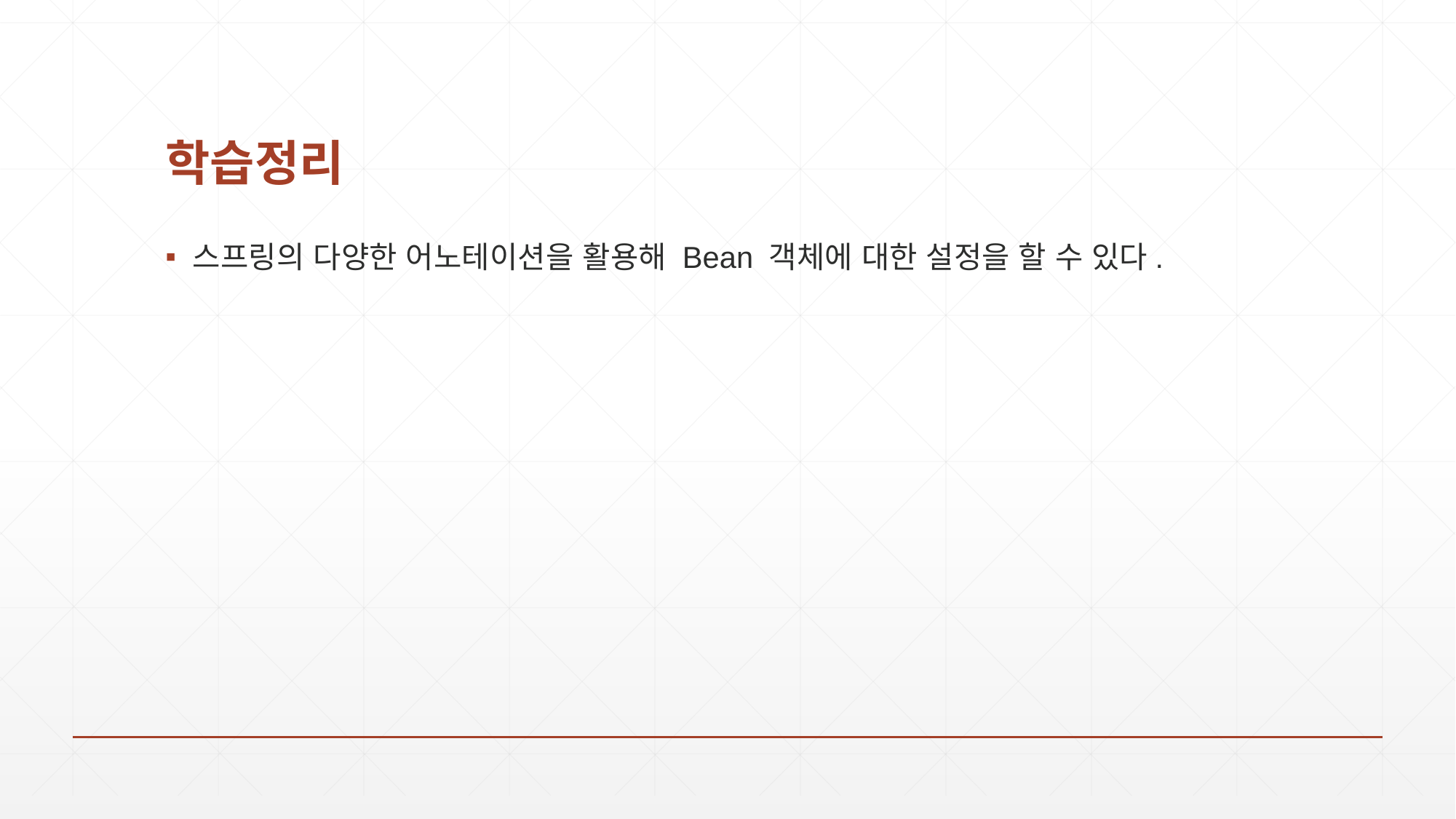

# 학습정리
스프링의 다양한 어노테이션을 활용해 Bean 객체에 대한 설정을 할 수 있다.